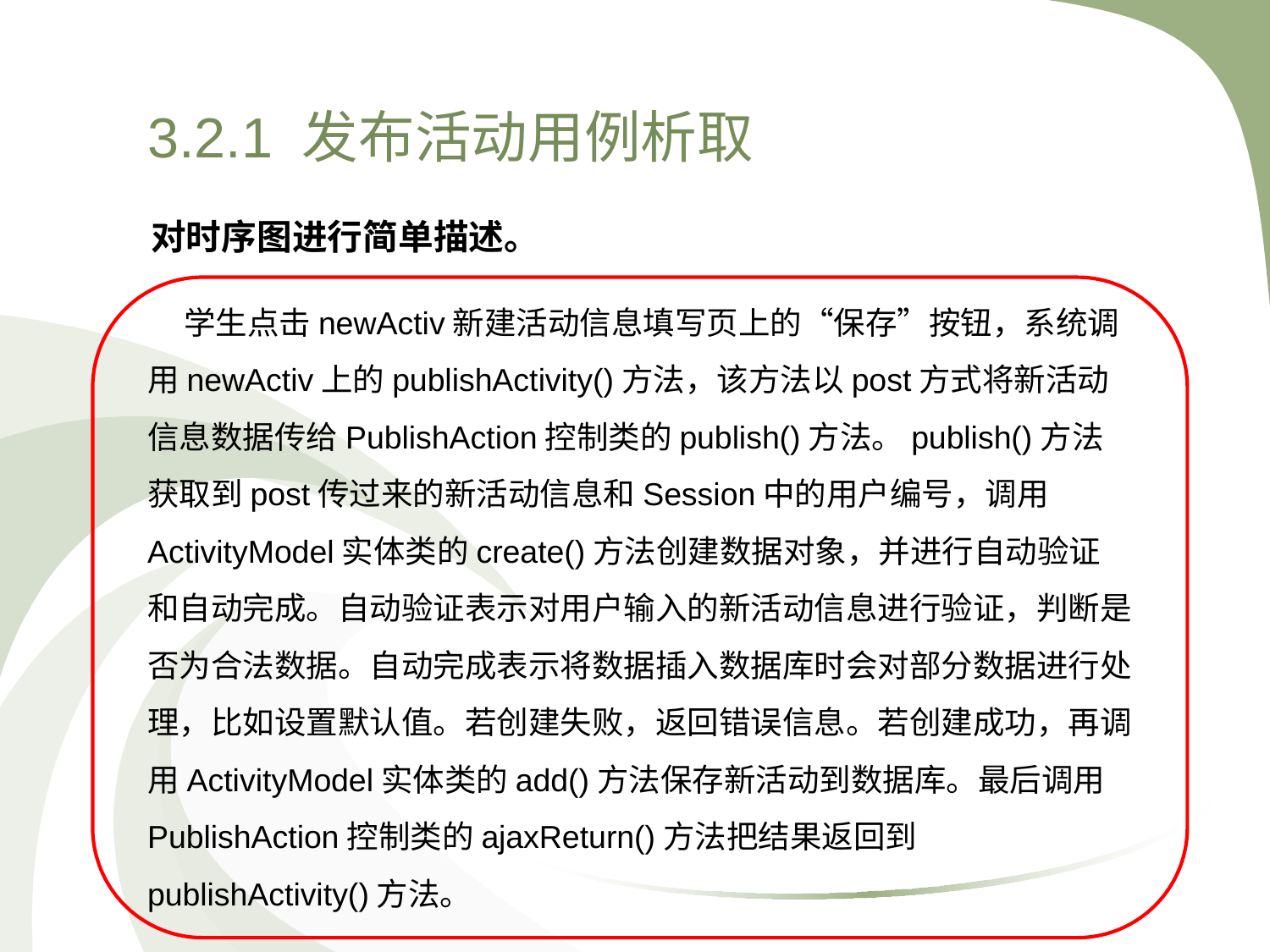

3.2.1 发布活动用例析取
对时序图进行简单描述。

    学生点击newActiv新建活动信息填写页上的“保存”按钮，系统调用newActiv上的publishActivity()方法，该方法以post方式将新活动信息数据传给PublishAction控制类的publish()方法。publish()方法获取到post传过来的新活动信息和Session中的用户编号，调用ActivityModel实体类的create()方法创建数据对象，并进行自动验证和自动完成。自动验证表示对用户输入的新活动信息进行验证，判断是否为合法数据。自动完成表示将数据插入数据库时会对部分数据进行处理，比如设置默认值。若创建失败，返回错误信息。若创建成功，再调用ActivityModel实体类的add()方法保存新活动到数据库。最后调用PublishAction控制类的ajaxReturn()方法把结果返回到publishActivity()方法。